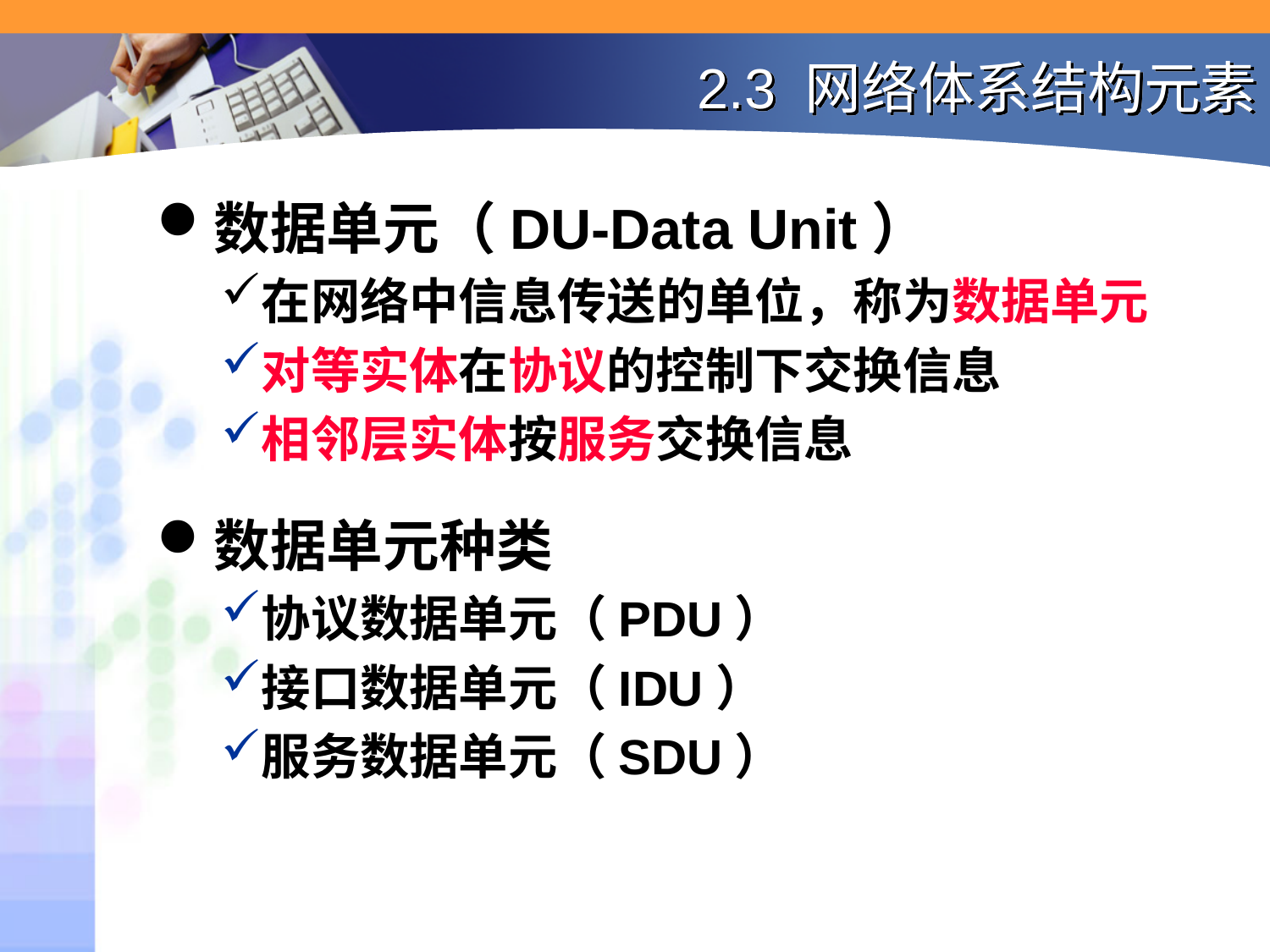

# 2.3 网络体系结构元素
数据单元（DU-Data Unit）
在网络中信息传送的单位，称为数据单元
对等实体在协议的控制下交换信息
相邻层实体按服务交换信息
数据单元种类
协议数据单元（PDU）
接口数据单元（IDU）
服务数据单元（SDU）